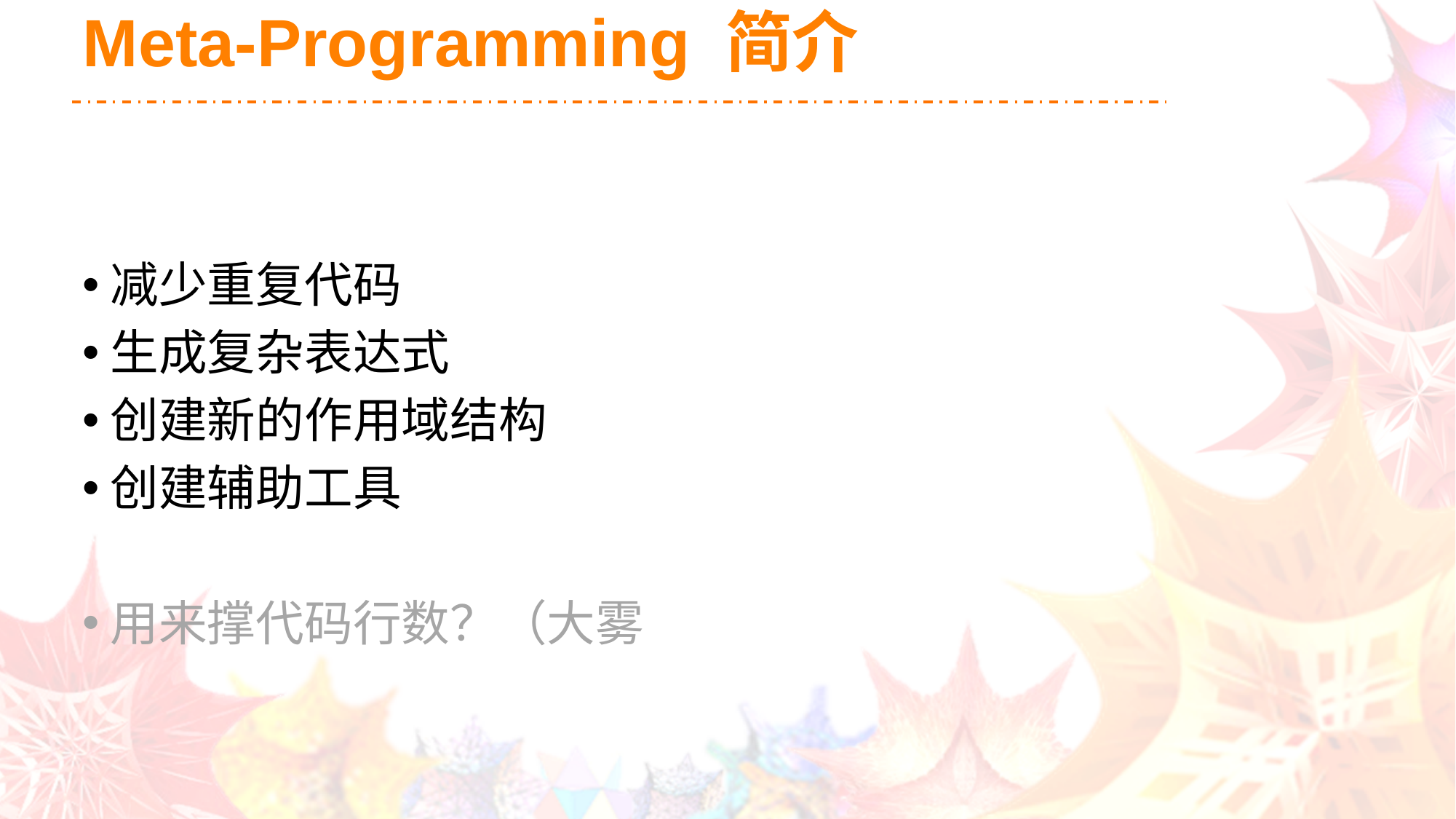

# Meta-Programming 简介

减少重复代码
生成复杂表达式
创建新的作用域结构
创建辅助工具

用来撑代码行数？（大雾